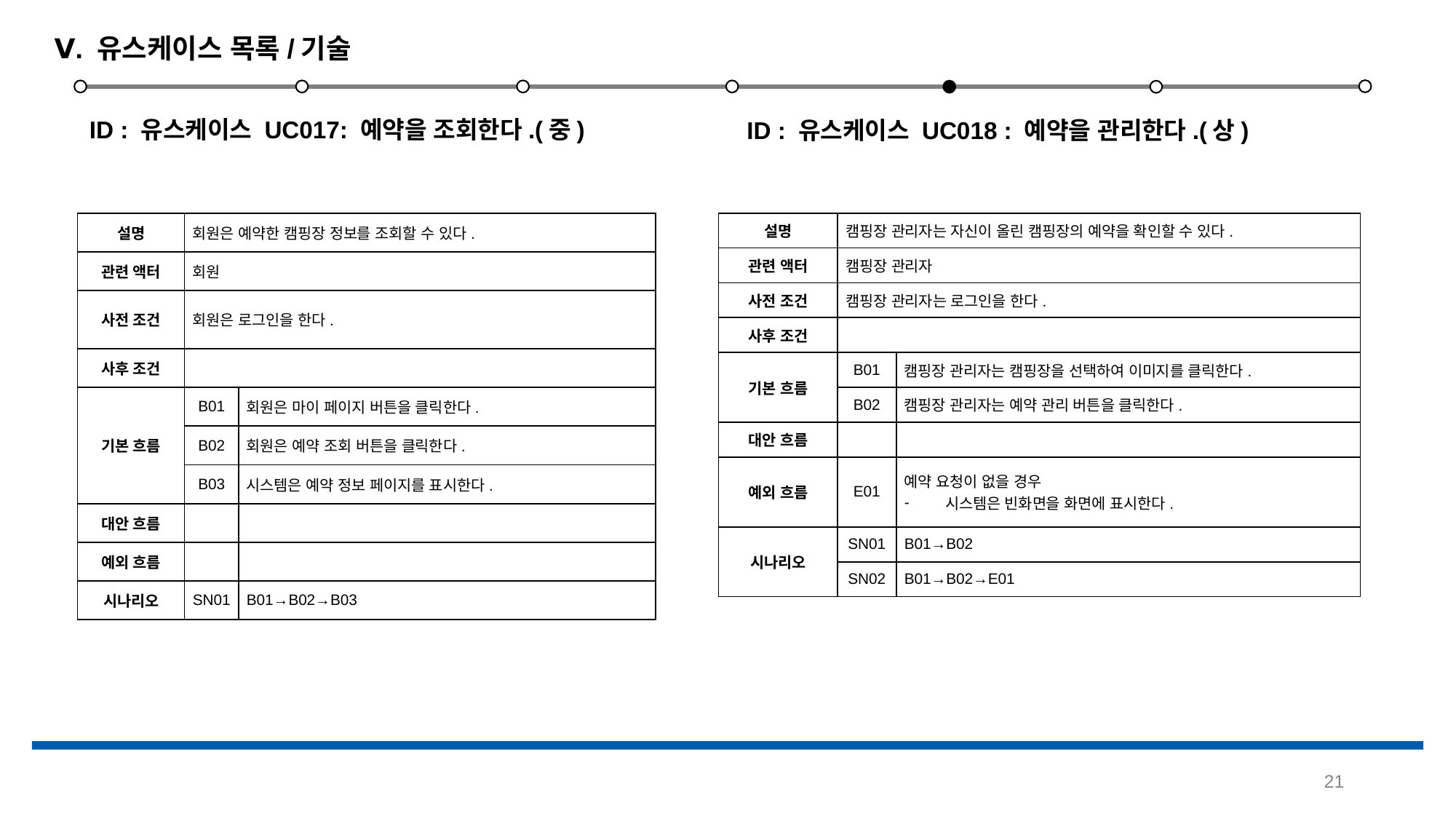

Ⅴ. 유스케이스 목록/기술

ID : 유스케이스 UC017: 예약을 조회한다.(중)
 ID : 유스케이스 UC018 : 예약을 관리한다.(상)
| 설명 | 캠핑장 관리자는 자신이 올린 캠핑장의 예약을 확인할 수 있다. |  |
| --- | --- | --- |
| 관련 액터 | 캠핑장 관리자 |  |
| 사전 조건 | 캠핑장 관리자는 로그인을 한다. |  |
| 사후 조건 |  |  |
| 기본 흐름 | B01 | 캠핑장 관리자는 캠핑장을 선택하여 이미지를 클릭한다. |
|  | B02 | 캠핑장 관리자는 예약 관리 버튼을 클릭한다. |
| 대안 흐름 |  |  |
| 예외 흐름 | E01 | 예약 요청이 없을 경우 시스템은 빈화면을 화면에 표시한다. |
| 시나리오 | SN01 | B01→B02 |
|  | SN02 | B01→B02→E01 |
| 설명 | 회원은 예약한 캠핑장 정보를 조회할 수 있다. |  |
| --- | --- | --- |
| 관련 액터 | 회원 |  |
| 사전 조건 | 회원은 로그인을 한다. |  |
| 사후 조건 |  |  |
| 기본 흐름 | B01 | 회원은 마이 페이지 버튼을 클릭한다. |
|  | B02 | 회원은 예약 조회 버튼을 클릭한다. |
|  | B03 | 시스템은 예약 정보 페이지를 표시한다. |
| 대안 흐름 |  |  |
| 예외 흐름 |  |  |
| 시나리오 | SN01 | B01→B02→B03 |

21